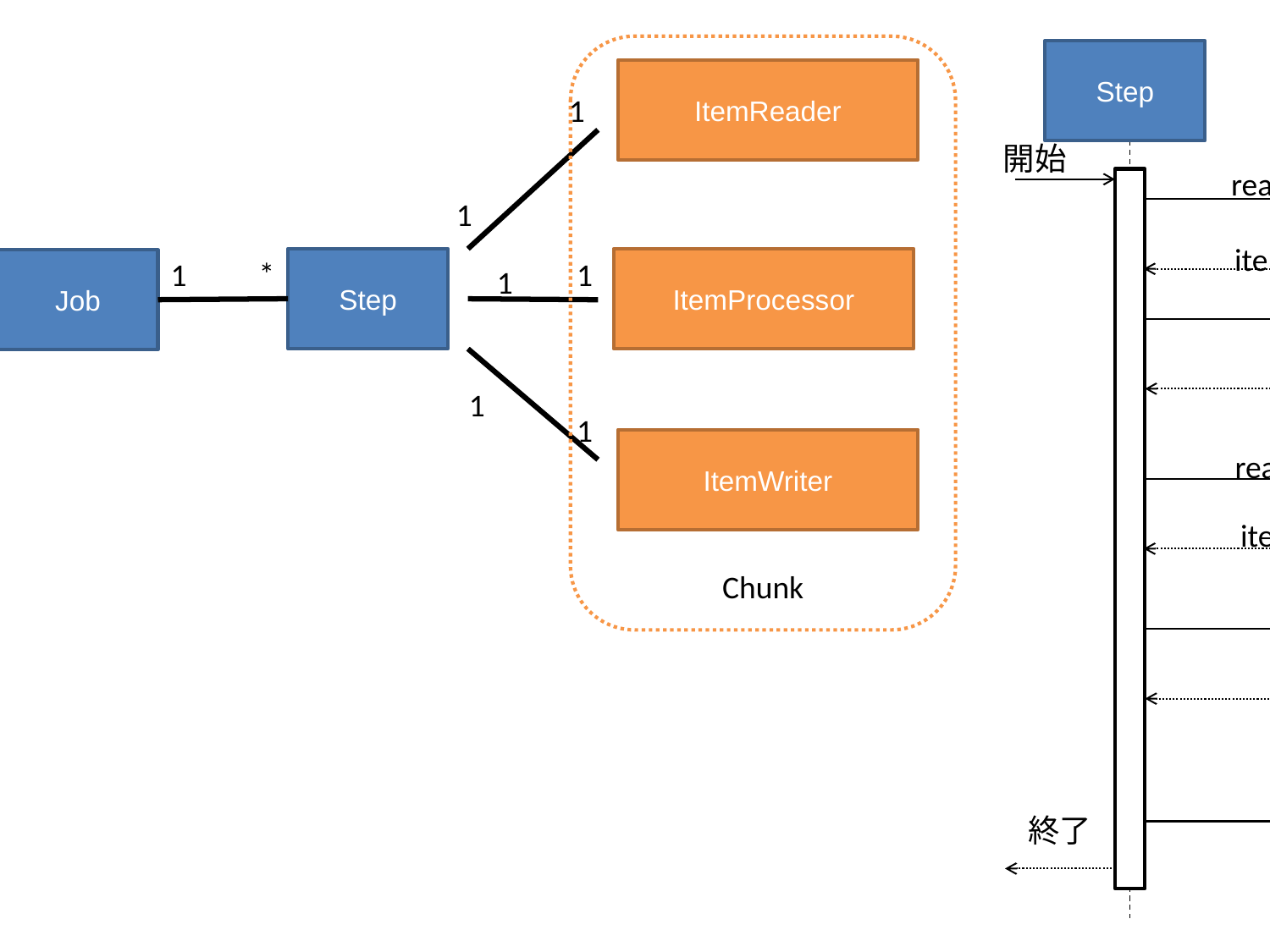

Chunk
Step
ItemReader
ItemProcessor
ItemWriter
開始
read()

item
process(item)

item
read()

item
process(item)

item
write(items)

終了
ItemReader
1
1
*
1
Step
1
ItemProcessor
Job
1
1
1
ItemWriter